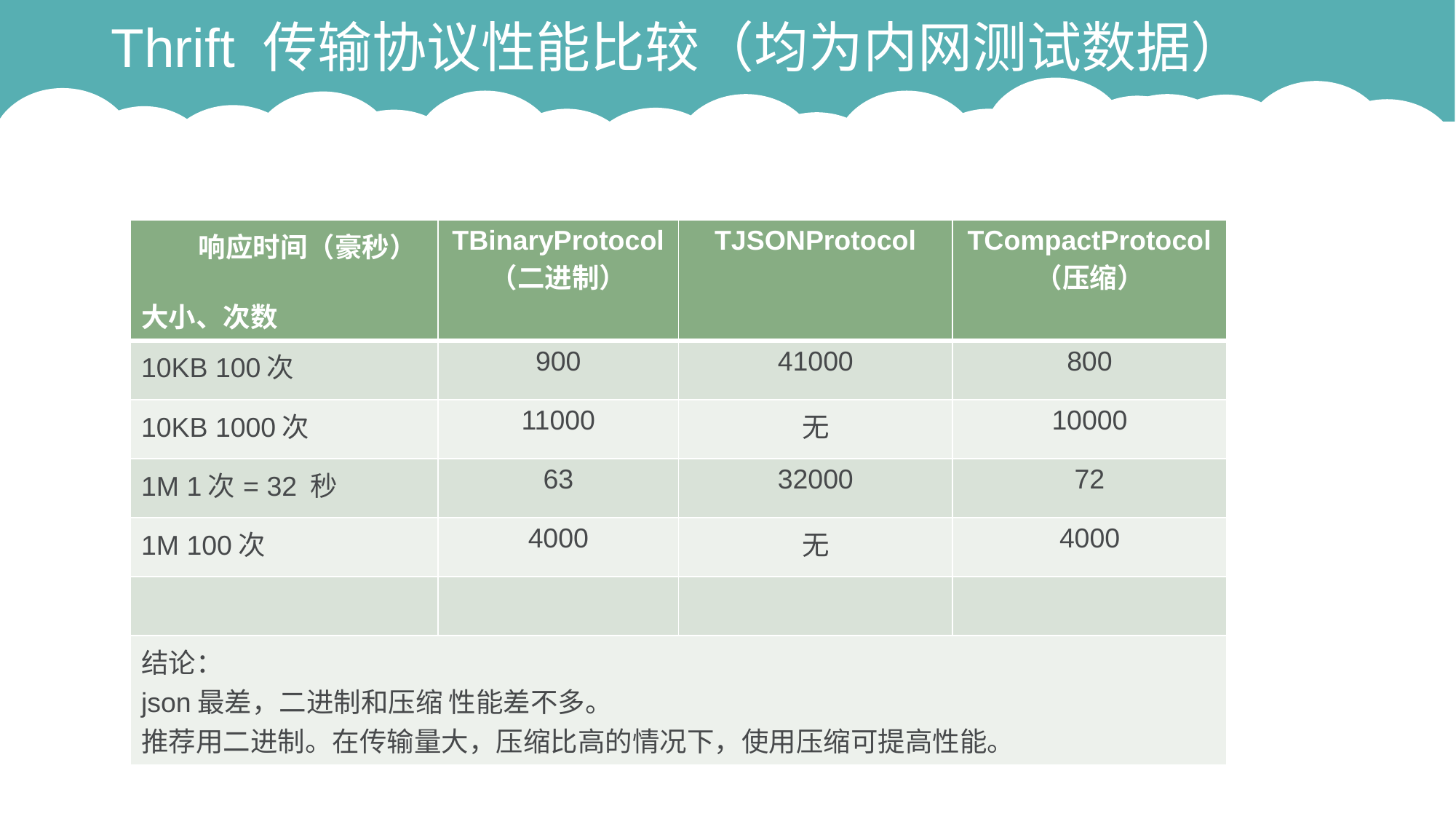

# Thrift 传输协议性能比较（均为内网测试数据）
| 响应时间（豪秒） 大小、次数 | TBinaryProtocol （二进制） | TJSONProtocol | TCompactProtocol （压缩） |
| --- | --- | --- | --- |
| 10KB 100次 | 900 | 41000 | 800 |
| 10KB 1000次 | 11000 | 无 | 10000 |
| 1M 1次= 32 秒 | 63 | 32000 | 72 |
| 1M 100次 | 4000 | 无 | 4000 |
|  |  |  |  |
| 结论： json最差，二进制和压缩 性能差不多。 推荐用二进制。在传输量大，压缩比高的情况下，使用压缩可提高性能。 |  |  |  |